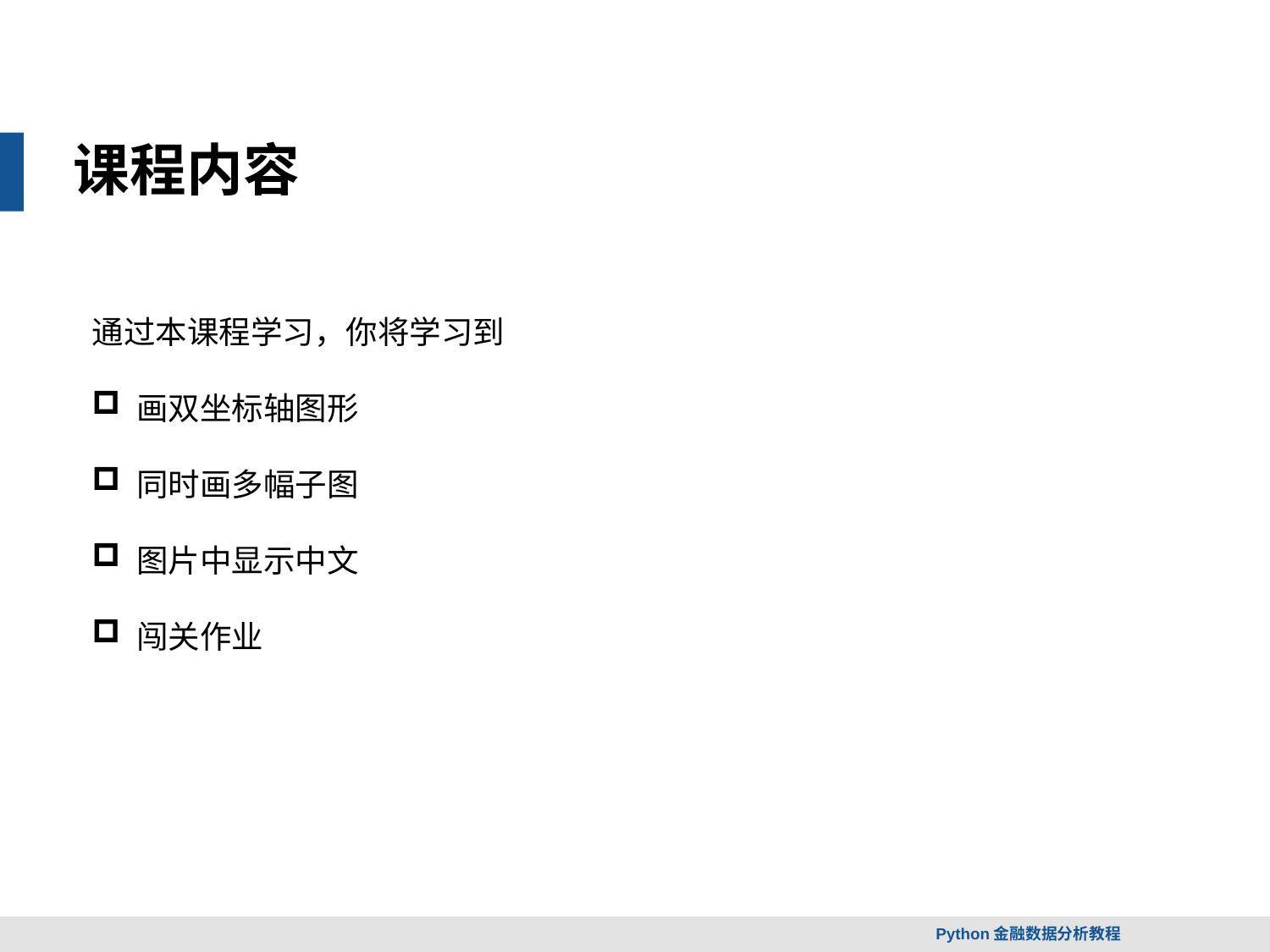

课程内容
通过本课程学习，你将学习到
 画双坐标轴图形
 同时画多幅子图
 图片中显示中文
 闯关作业
Python金融数据分析教程